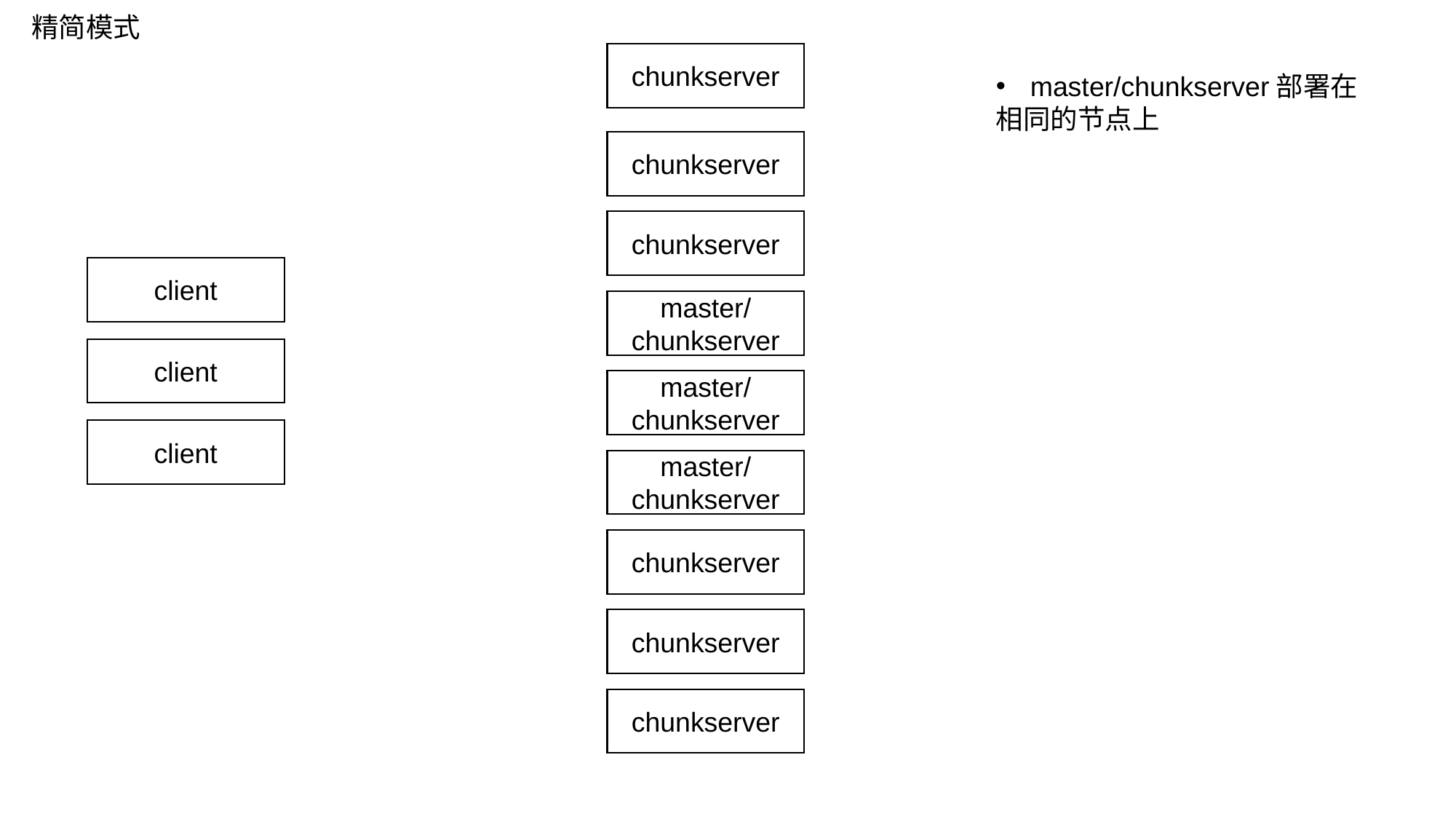

精简模式
chunkserver
master/chunkserver部署在
相同的节点上
chunkserver
chunkserver
client
master/chunkserver
client
master/chunkserver
client
master/chunkserver
chunkserver
chunkserver
chunkserver